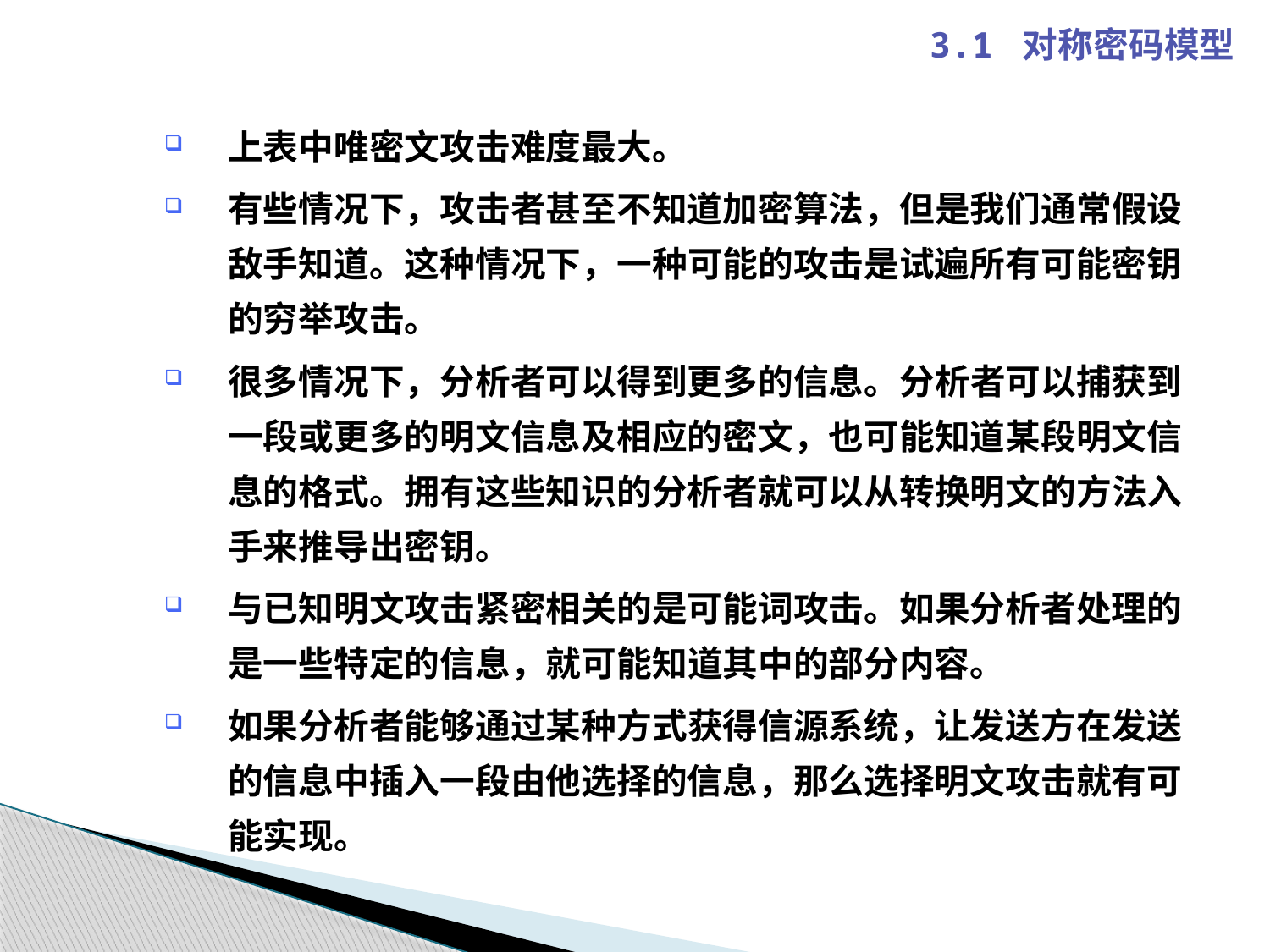

3.1 对称密码模型
上表中唯密文攻击难度最大。
有些情况下，攻击者甚至不知道加密算法，但是我们通常假设敌手知道。这种情况下，一种可能的攻击是试遍所有可能密钥的穷举攻击。
很多情况下，分析者可以得到更多的信息。分析者可以捕获到一段或更多的明文信息及相应的密文，也可能知道某段明文信息的格式。拥有这些知识的分析者就可以从转换明文的方法入手来推导出密钥。
与已知明文攻击紧密相关的是可能词攻击。如果分析者处理的是一些特定的信息，就可能知道其中的部分内容。
如果分析者能够通过某种方式获得信源系统，让发送方在发送的信息中插入一段由他选择的信息，那么选择明文攻击就有可能实现。